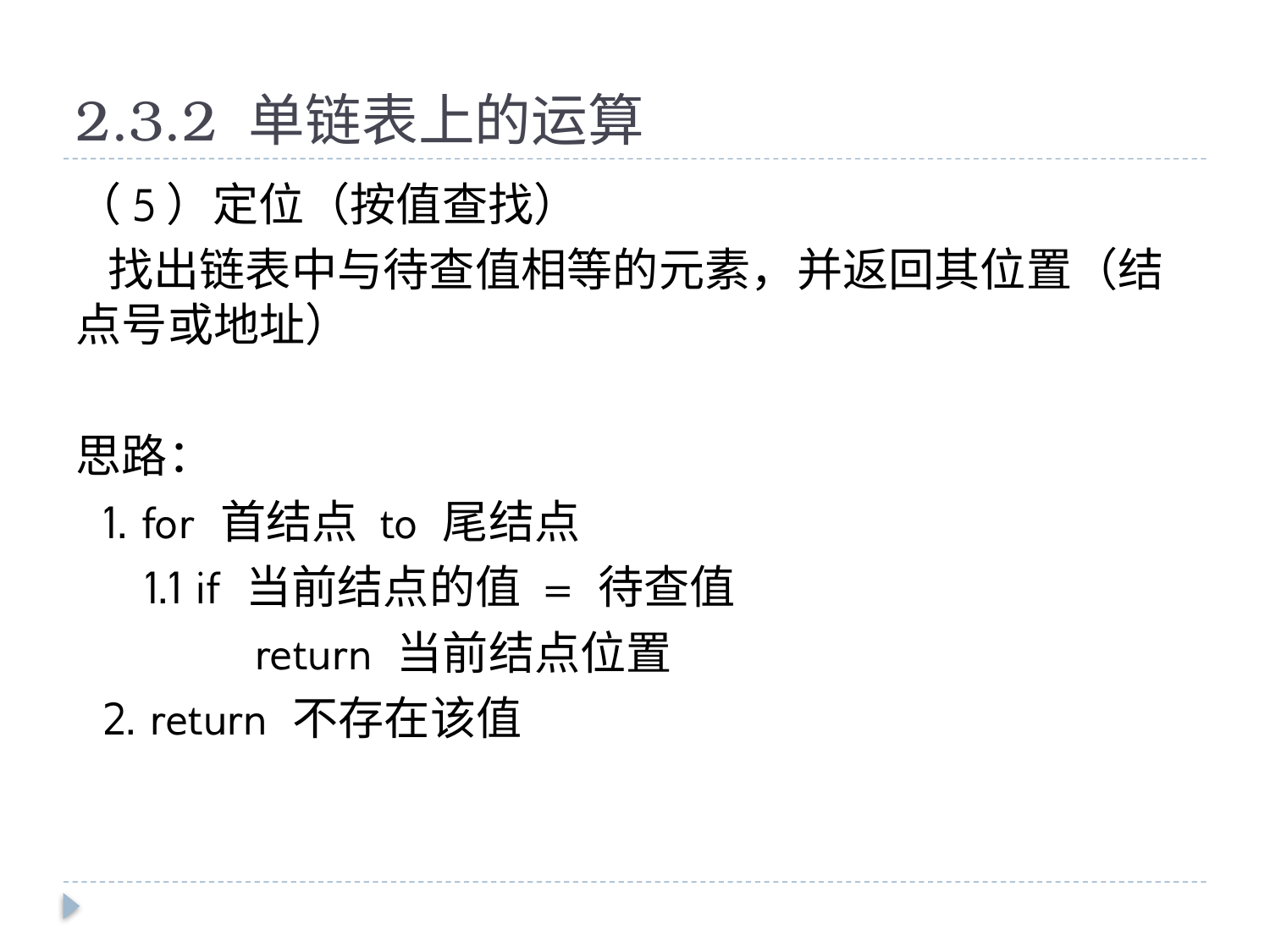

# 2.3.2 单链表上的运算
（5）定位（按值查找）
  找出链表中与待查值相等的元素，并返回其位置（结点号或地址）

思路：
  1. for 首结点 to 尾结点
     1.1 if 当前结点的值 = 待查值
             return 当前结点位置
  2. return 不存在该值